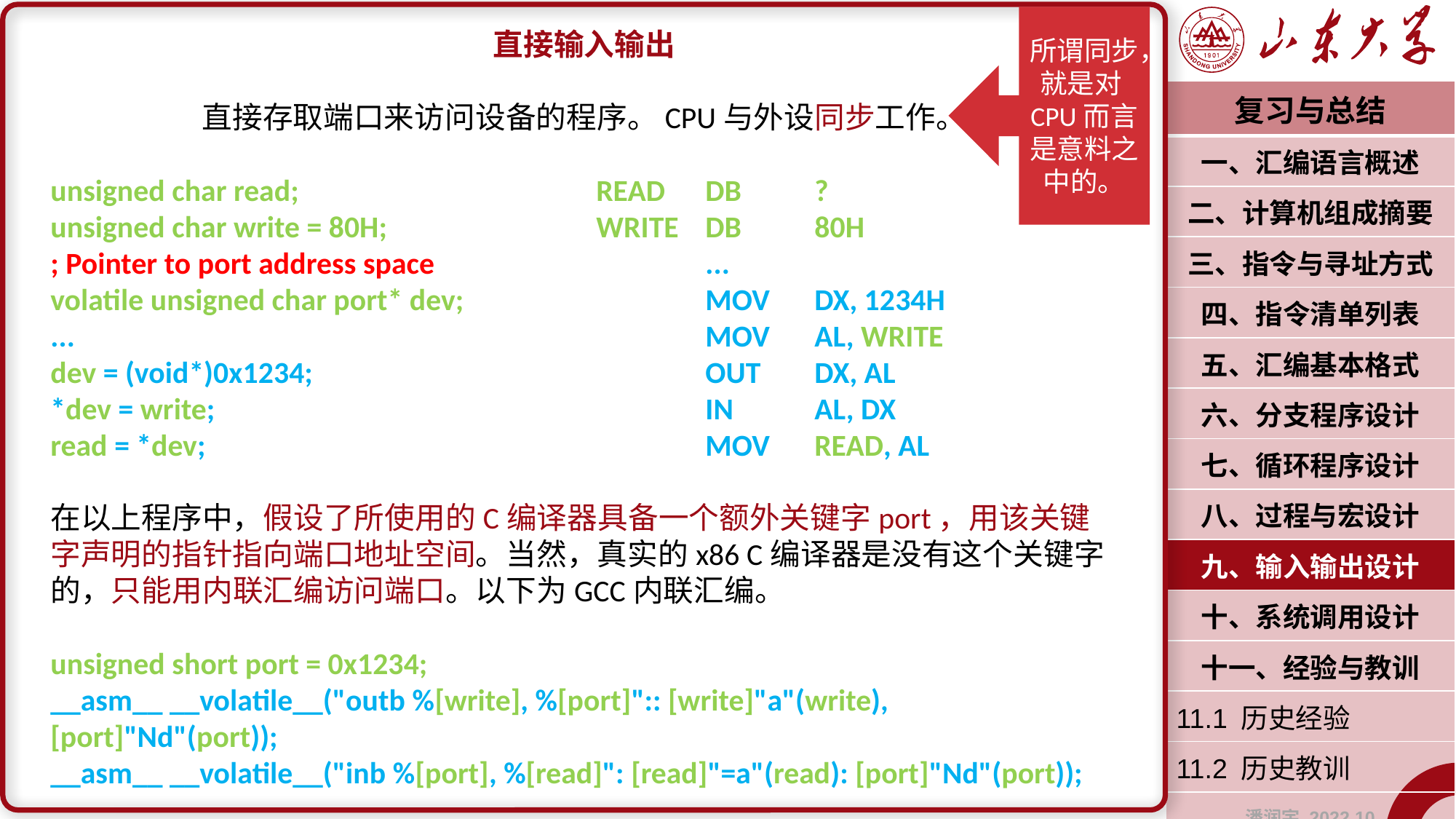

所谓同步，就是对CPU而言是意料之中的。
直接输入输出

直接存取端口来访问设备的程序。CPU与外设同步工作。

unsigned char read;			READ	DB	?
unsigned char write = 80H;		WRITE	DB	80H
; Pointer to port address space			...
volatile unsigned char port* dev; 			MOV	DX, 1234H
...						MOV	AL, WRITE
dev = (void*)0x1234;				OUT	DX, AL
*dev = write;					IN	AL, DX
read = *dev;					MOV	READ, AL

在以上程序中，假设了所使用的C编译器具备一个额外关键字port，用该关键字声明的指针指向端口地址空间。当然，真实的x86 C编译器是没有这个关键字的，只能用内联汇编访问端口。以下为GCC内联汇编。

unsigned short port = 0x1234;
__asm__ __volatile__("outb %[write], %[port]":: [write]"a"(write), [port]"Nd"(port));
__asm__ __volatile__("inb %[port], %[read]": [read]"=a"(read): [port]"Nd"(port));
| 复习与总结 |
| --- |
| 一、汇编语言概述 |
| 二、计算机组成摘要 |
| 三、指令与寻址方式 |
| 四、指令清单列表 |
| 五、汇编基本格式 |
| 六、分支程序设计 |
| 七、循环程序设计 |
| 八、过程与宏设计 |
| 九、输入输出设计 |
| 十、系统调用设计 |
| 十一、经验与教训 |
| 11.1 历史经验 |
| 11.2 历史教训 |
| 潘润宇 2022.10 |